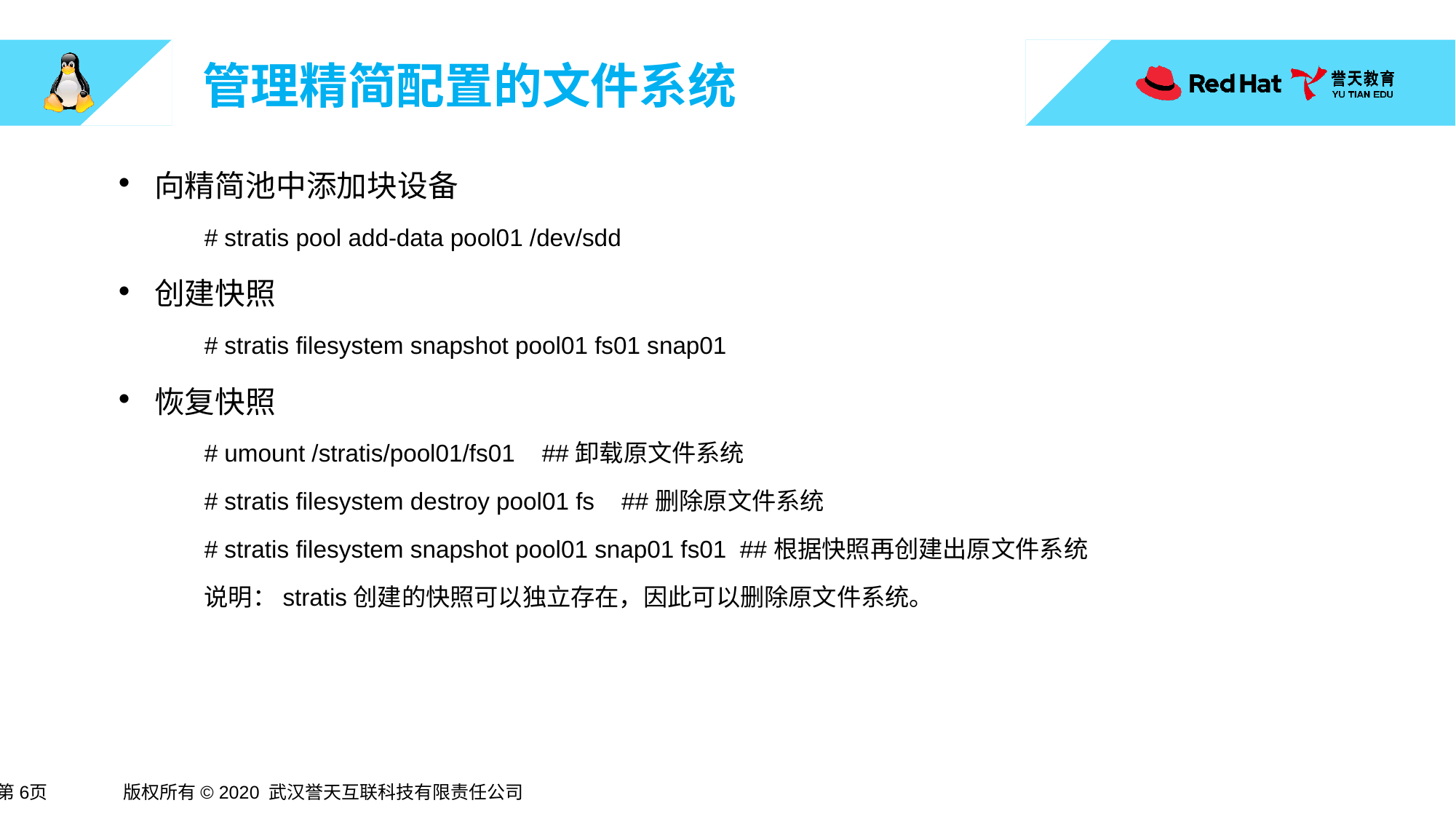

# 管理精简配置的文件系统
向精简池中添加块设备
# stratis pool add-data pool01 /dev/sdd
创建快照
# stratis filesystem snapshot pool01 fs01 snap01
恢复快照
# umount /stratis/pool01/fs01    ##卸载原文件系统
# stratis filesystem destroy pool01 fs    ##删除原文件系统
# stratis filesystem snapshot pool01 snap01 fs01  ##根据快照再创建出原文件系统
说明：stratis创建的快照可以独立存在，因此可以删除原文件系统。